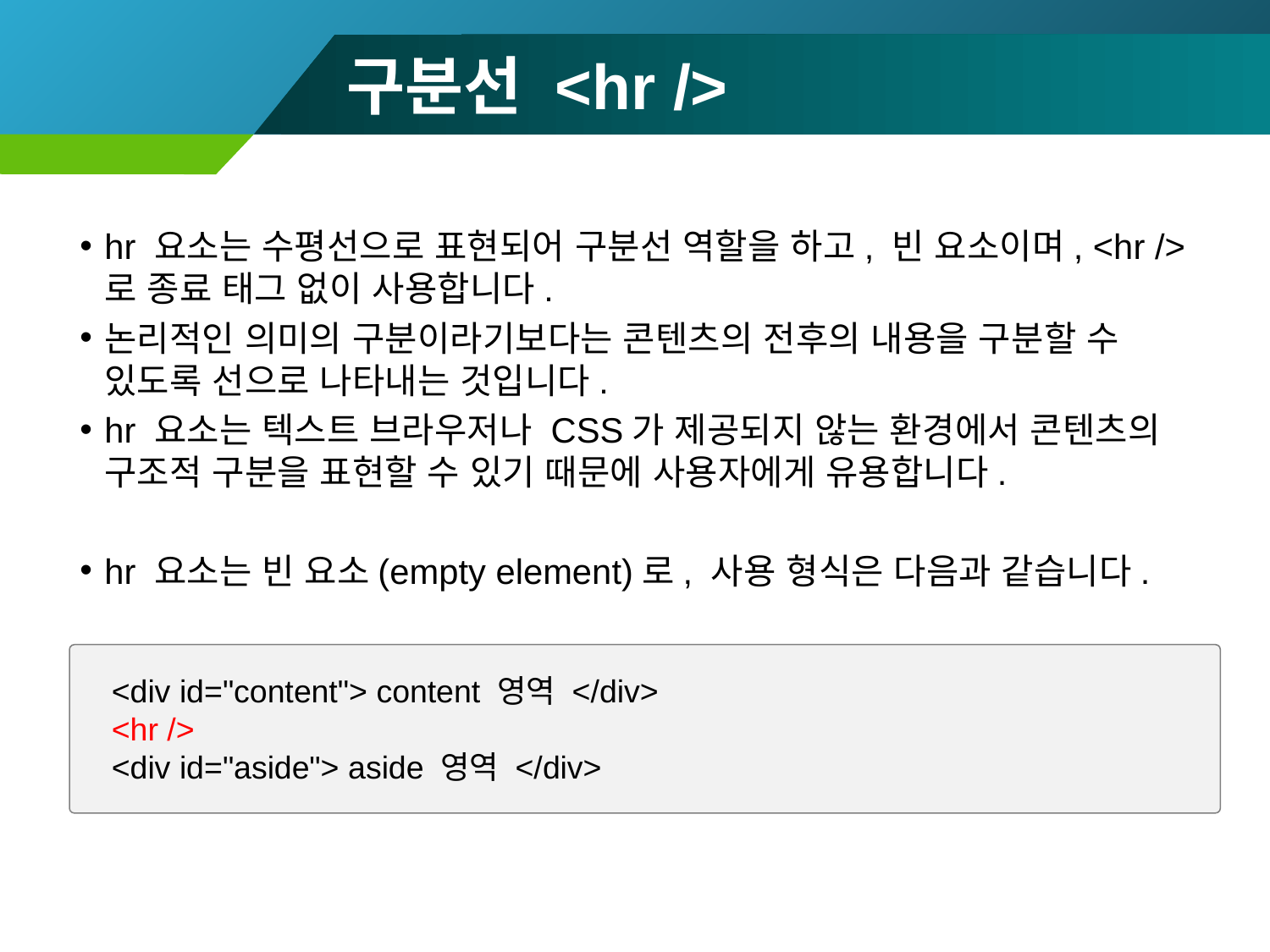

# 구분선 <hr />
hr 요소는 수평선으로 표현되어 구분선 역할을 하고, 빈 요소이며, <hr />로 종료 태그 없이 사용합니다.
논리적인 의미의 구분이라기보다는 콘텐츠의 전후의 내용을 구분할 수 있도록 선으로 나타내는 것입니다.
hr 요소는 텍스트 브라우저나 CSS가 제공되지 않는 환경에서 콘텐츠의 구조적 구분을 표현할 수 있기 때문에 사용자에게 유용합니다.

hr 요소는 빈 요소(empty element)로, 사용 형식은 다음과 같습니다.

<div id="content"> content 영역 </div>
<hr />
<div id="aside"> aside 영역 </div>